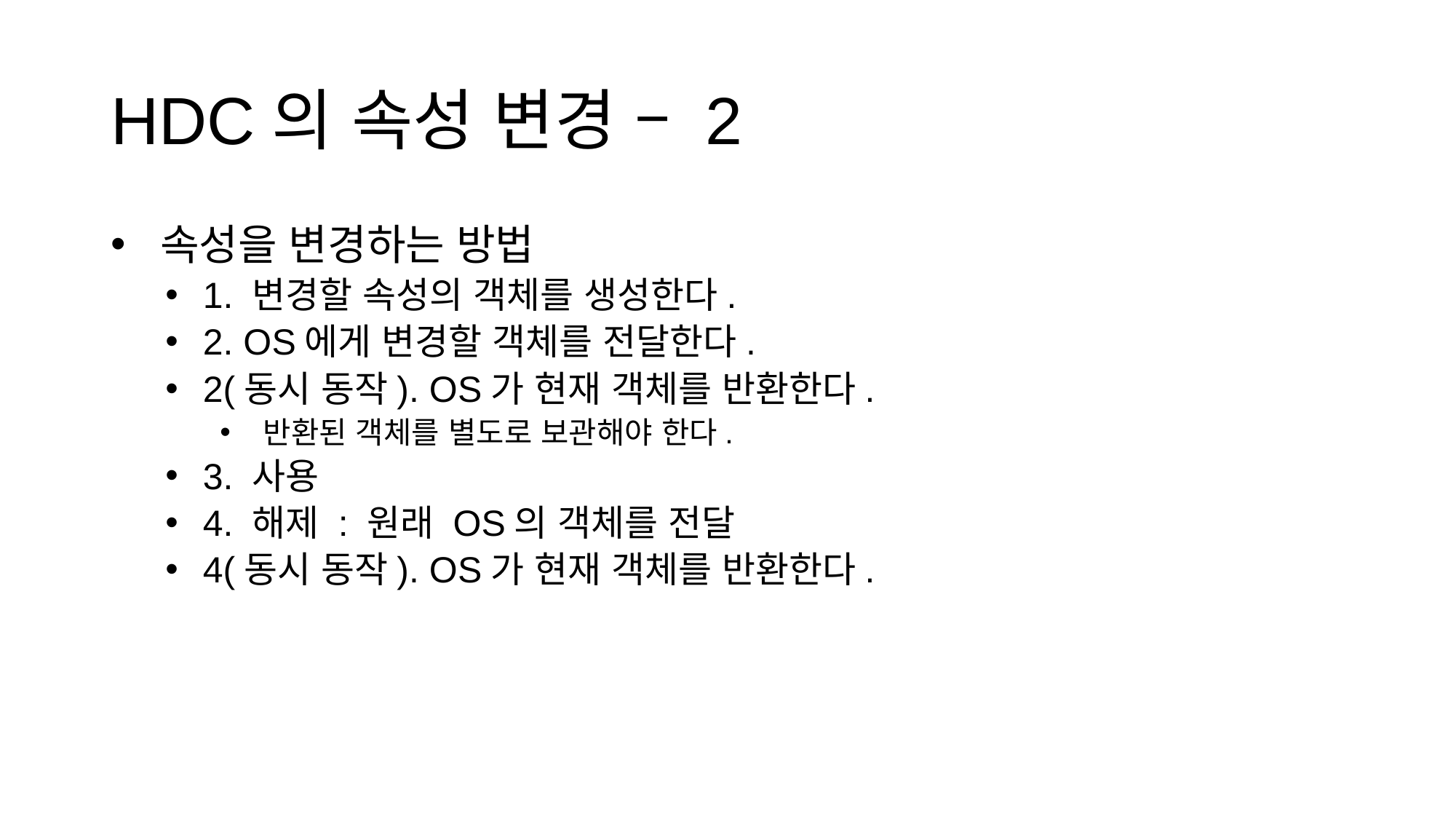

# HDC의 속성 변경 – 2
 속성을 변경하는 방법
 1. 변경할 속성의 객체를 생성한다.
 2. OS에게 변경할 객체를 전달한다.
 2(동시 동작). OS가 현재 객체를 반환한다.
 반환된 객체를 별도로 보관해야 한다.
 3. 사용
 4. 해제 : 원래 OS의 객체를 전달
 4(동시 동작). OS가 현재 객체를 반환한다.